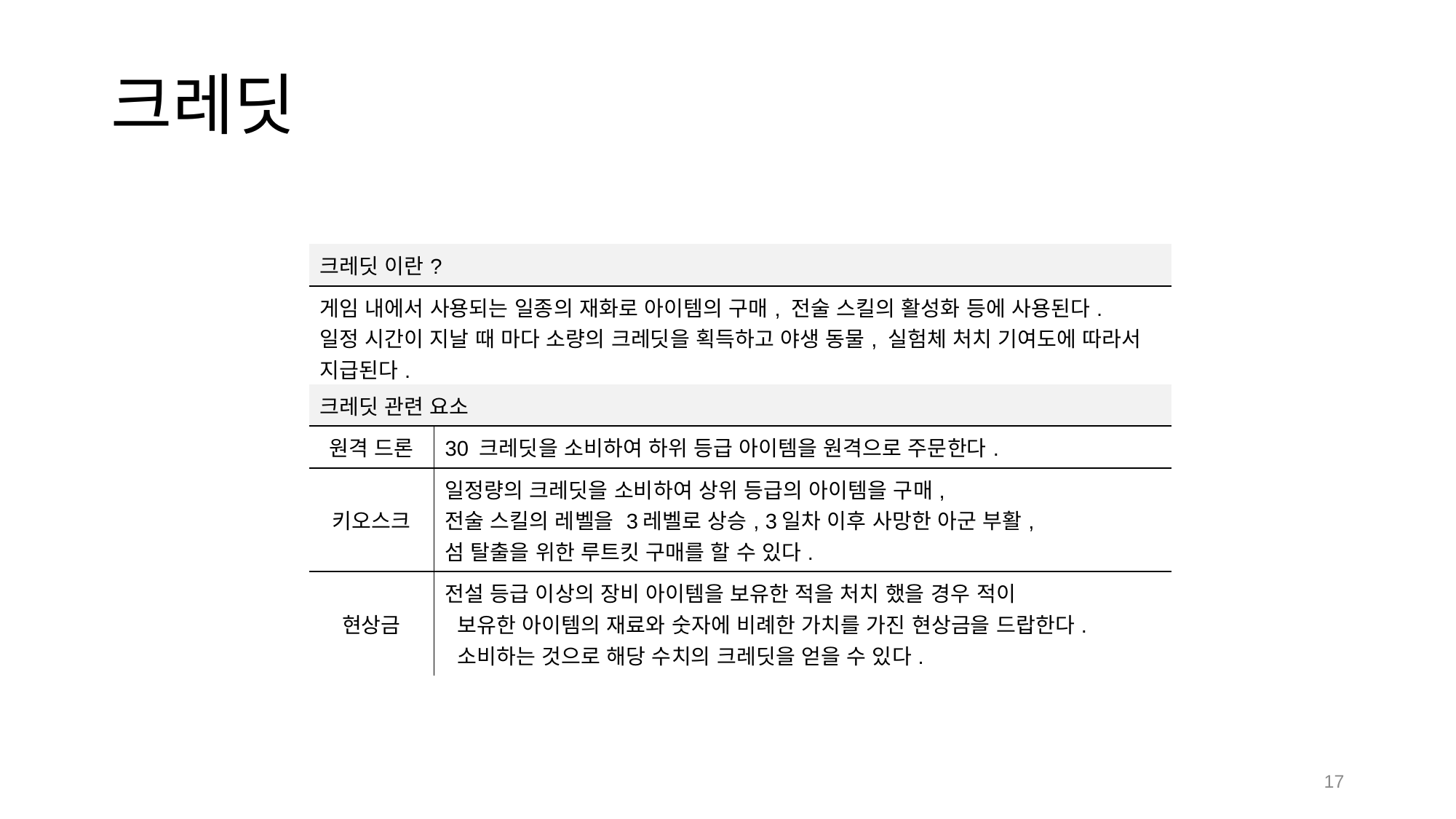

# 크레딧
| 크레딧 이란? |
| --- |
| 게임 내에서 사용되는 일종의 재화로 아이템의 구매, 전술 스킬의 활성화 등에 사용된다. 일정 시간이 지날 때 마다 소량의 크레딧을 획득하고 야생 동물, 실험체 처치 기여도에 따라서 지급된다. |
| 크레딧 관련 요소 |  |
| --- | --- |
| 원격 드론 | 30 크레딧을 소비하여 하위 등급 아이템을 원격으로 주문한다. |
| 키오스크 | 일정량의 크레딧을 소비하여 상위 등급의 아이템을 구매, 전술 스킬의 레벨을 3레벨로 상승, 3일차 이후 사망한 아군 부활, 섬 탈출을 위한 루트킷 구매를 할 수 있다. |
| 현상금 | 전설 등급 이상의 장비 아이템을 보유한 적을 처치 했을 경우 적이 보유한 아이템의 재료와 숫자에 비례한 가치를 가진 현상금을 드랍한다. 소비하는 것으로 해당 수치의 크레딧을 얻을 수 있다. |
17